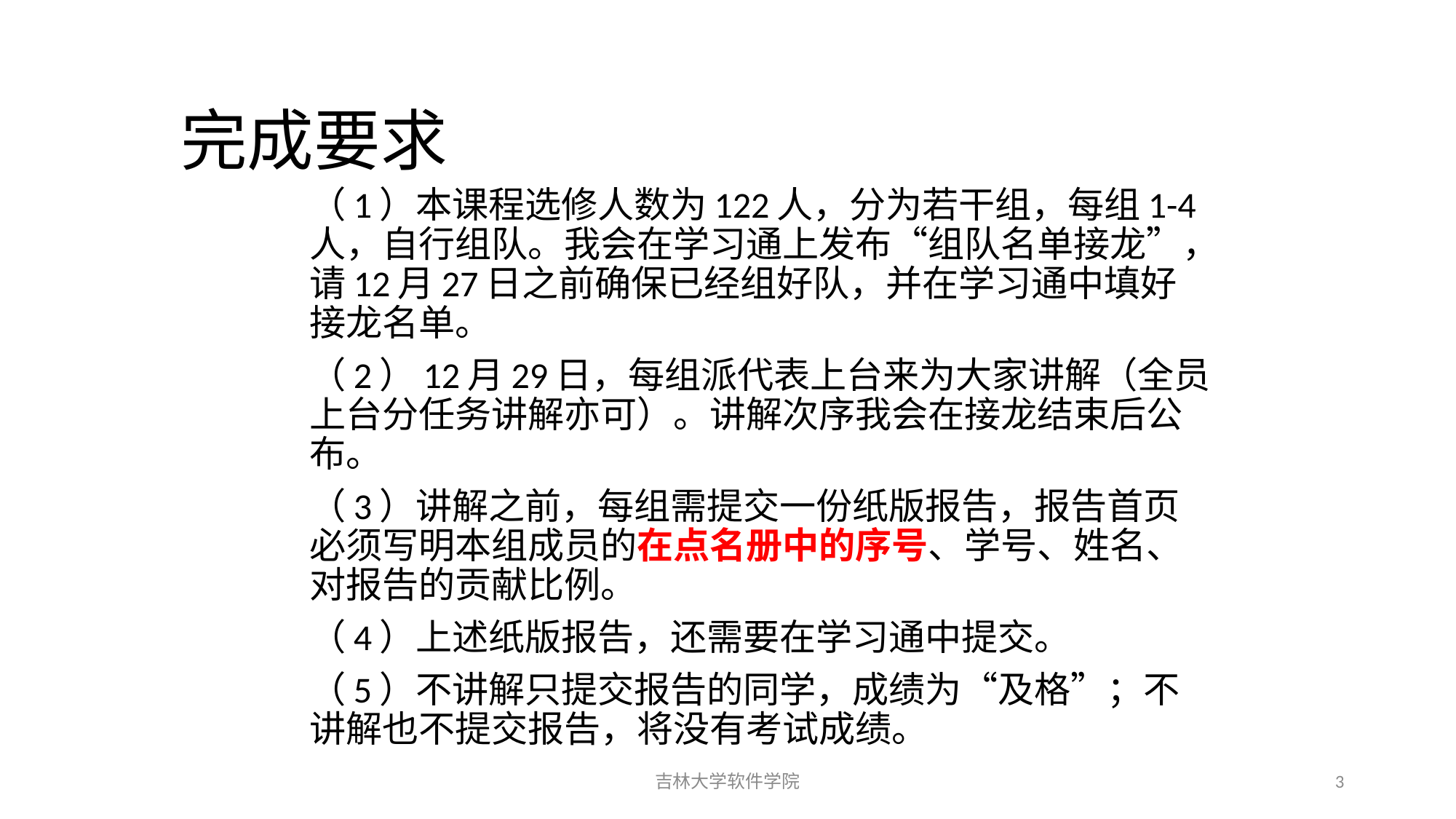

# 完成要求
（1）本课程选修人数为122人，分为若干组，每组1-4人，自行组队。我会在学习通上发布“组队名单接龙”，请12月27日之前确保已经组好队，并在学习通中填好接龙名单。
（2）12月29日，每组派代表上台来为大家讲解（全员上台分任务讲解亦可）。讲解次序我会在接龙结束后公布。
（3）讲解之前，每组需提交一份纸版报告，报告首页必须写明本组成员的在点名册中的序号、学号、姓名、对报告的贡献比例。
（4）上述纸版报告，还需要在学习通中提交。
（5）不讲解只提交报告的同学，成绩为“及格”；不讲解也不提交报告，将没有考试成绩。
吉林大学软件学院
3